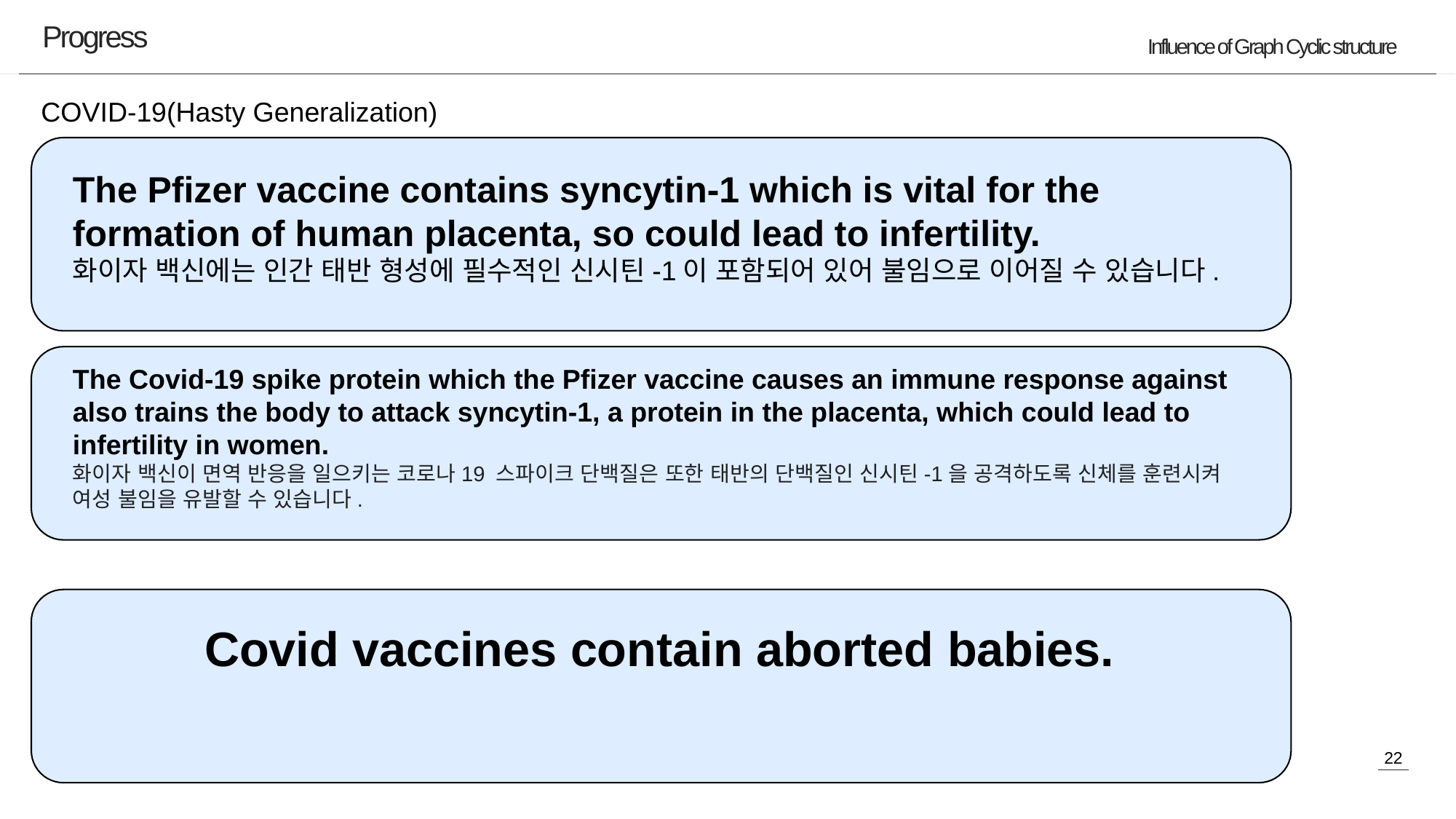

Progress
COVID-19(Hasty Generalization)

The Pfizer vaccine contains syncytin-1 which is vital for the formation of human placenta, so could lead to infertility.
화이자 백신에는 인간 태반 형성에 필수적인 신시틴-1이 포함되어 있어 불임으로 이어질 수 있습니다.

The Covid-19 spike protein which the Pfizer vaccine causes an immune response against also trains the body to attack syncytin-1, a protein in the placenta, which could lead to infertility in women.
화이자 백신이 면역 반응을 일으키는 코로나19 스파이크 단백질은 또한 태반의 단백질인 신시틴-1을 공격하도록 신체를 훈련시켜 여성 불임을 유발할 수 있습니다.

Covid vaccines contain aborted babies.